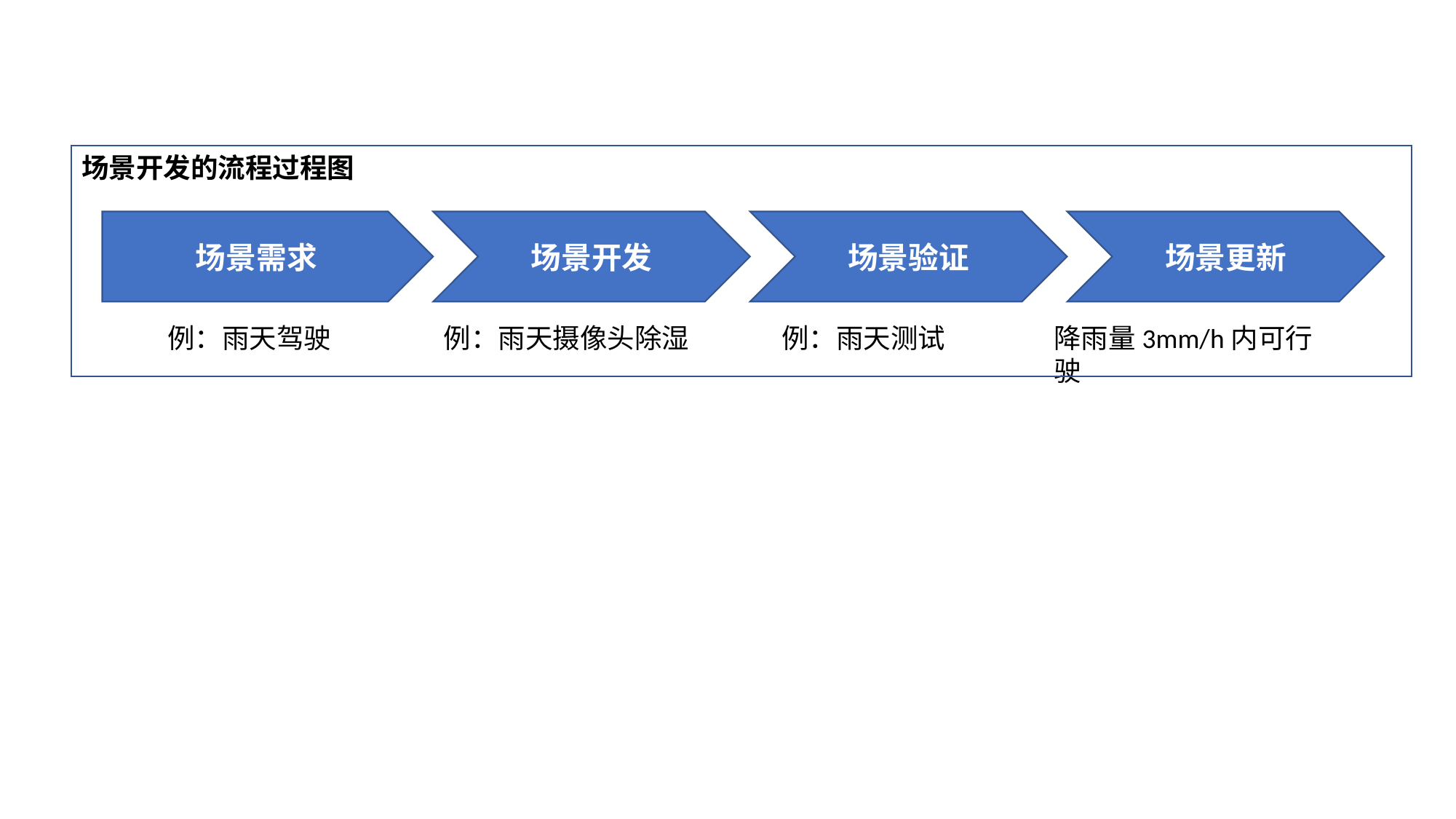

场景开发的流程过程图
场景验证
场景更新
场景需求
场景开发
例：雨天驾驶
例：雨天摄像头除湿
例：雨天测试
降雨量3mm/h内可行驶